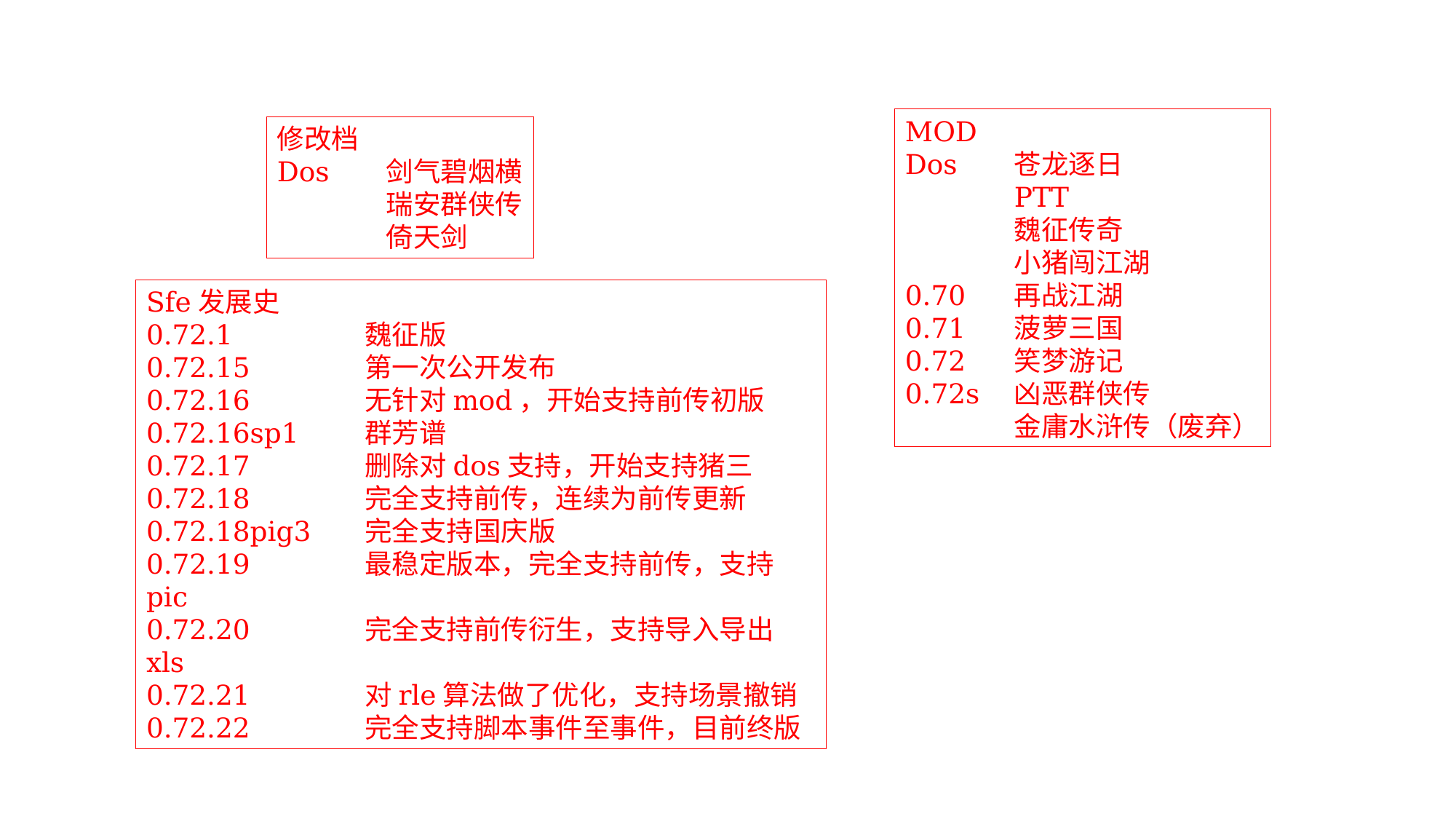

MOD
Dos	苍龙逐日
	PTT
	魏征传奇
	小猪闯江湖
0.70	再战江湖
0.71	菠萝三国
0.72	笑梦游记
0.72s	凶恶群侠传
	金庸水浒传（废弃）
修改档
Dos	剑气碧烟横
	瑞安群侠传
	倚天剑
Sfe发展史
0.72.1		魏征版
0.72.15		第一次公开发布
0.72.16		无针对mod，开始支持前传初版
0.72.16sp1	群芳谱
0.72.17		删除对dos支持，开始支持猪三
0.72.18		完全支持前传，连续为前传更新
0.72.18pig3	完全支持国庆版
0.72.19		最稳定版本，完全支持前传，支持pic
0.72.20		完全支持前传衍生，支持导入导出xls
0.72.21		对rle算法做了优化，支持场景撤销
0.72.22		完全支持脚本事件至事件，目前终版